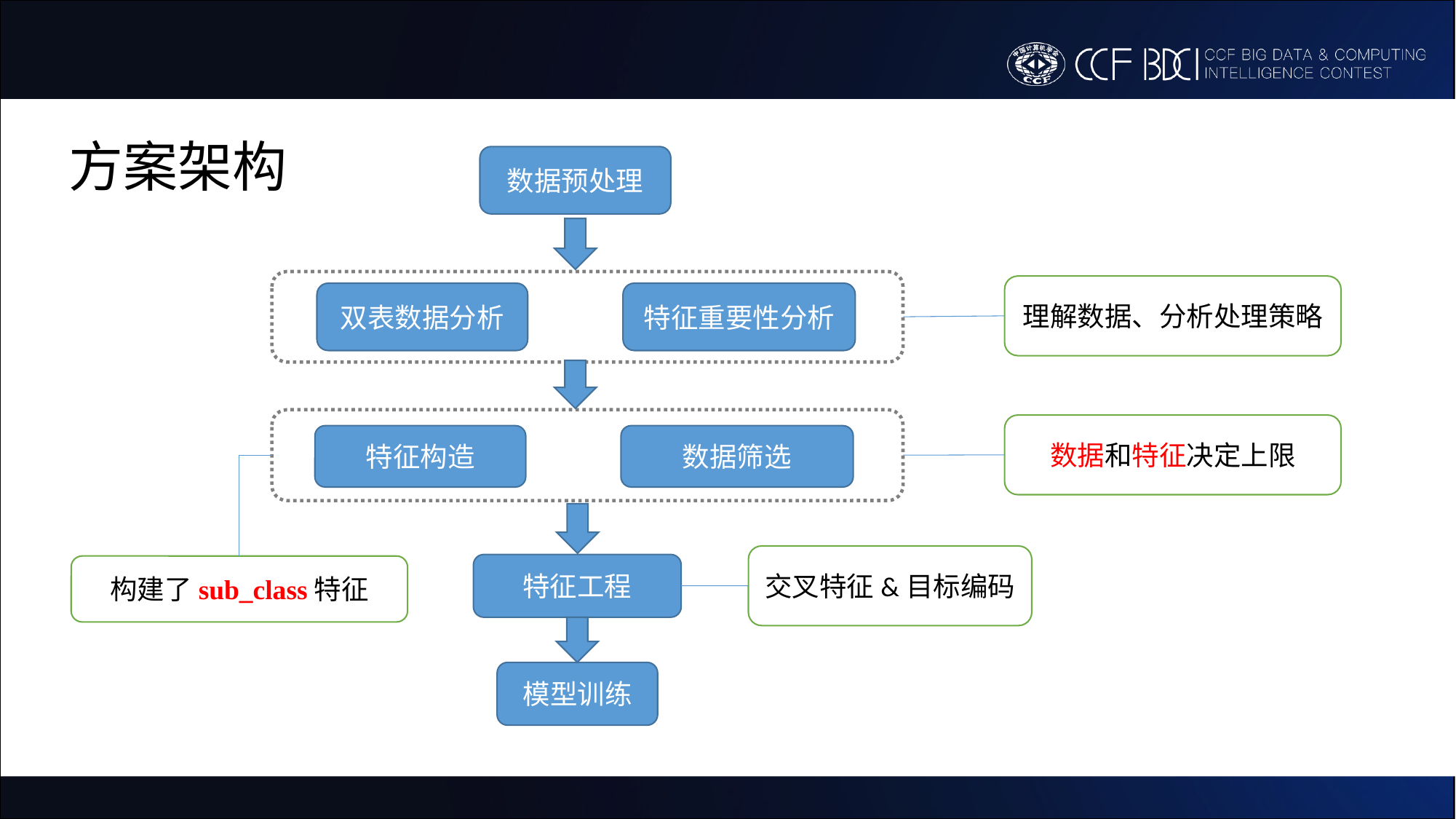

方案架构
数据预处理

理解数据、分析处理策略
双表数据分析
特征重要性分析

数据和特征决定上限
特征构造
数据筛选

交叉特征&目标编码
特征工程
构建了sub_class特征

模型训练